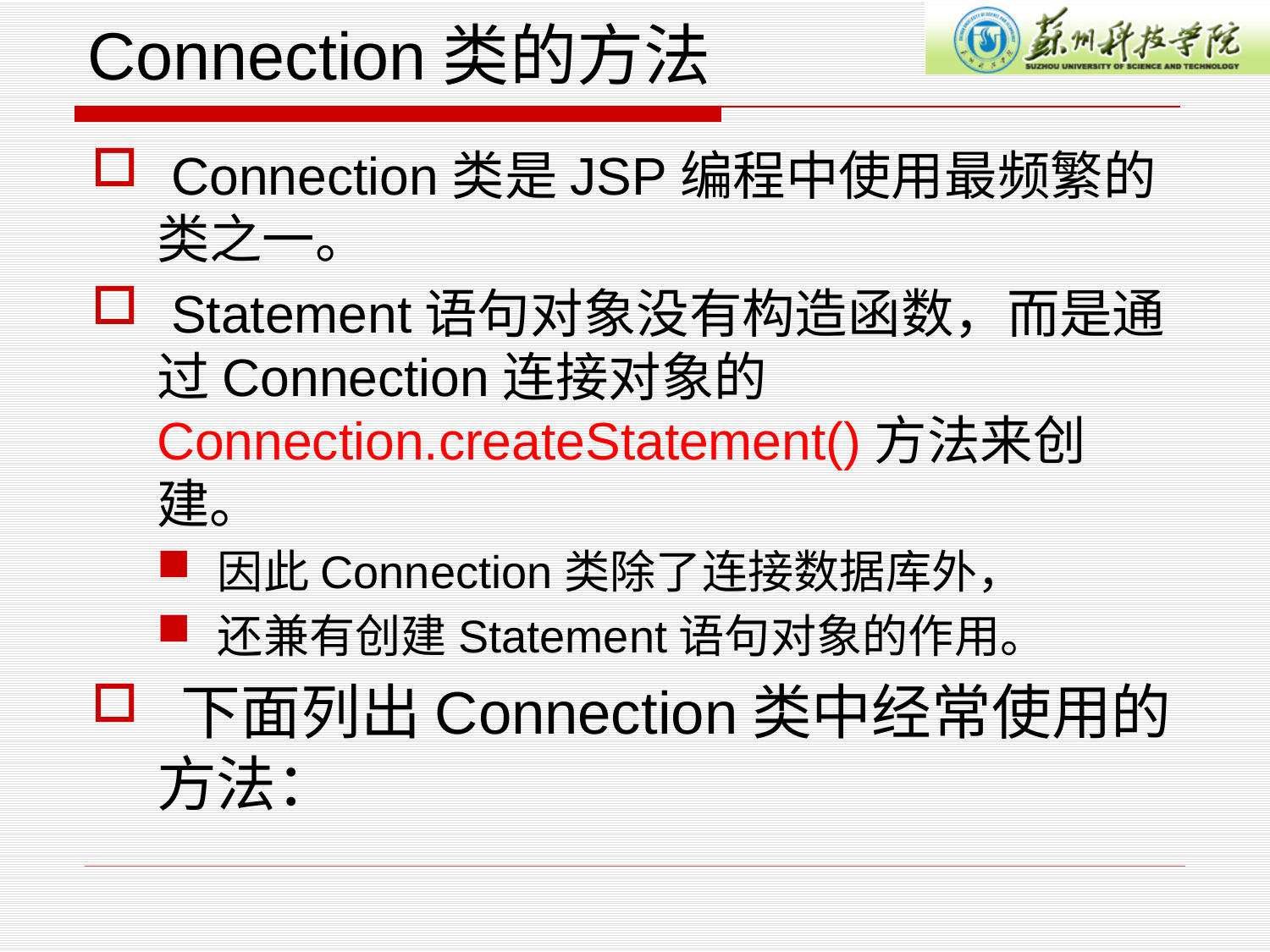

# Connection类的方法
 Connection类是JSP编程中使用最频繁的类之一。
 Statement语句对象没有构造函数，而是通过Connection连接对象的Connection.createStatement()方法来创建。
因此Connection类除了连接数据库外，
还兼有创建Statement语句对象的作用。
 下面列出Connection类中经常使用的方法：